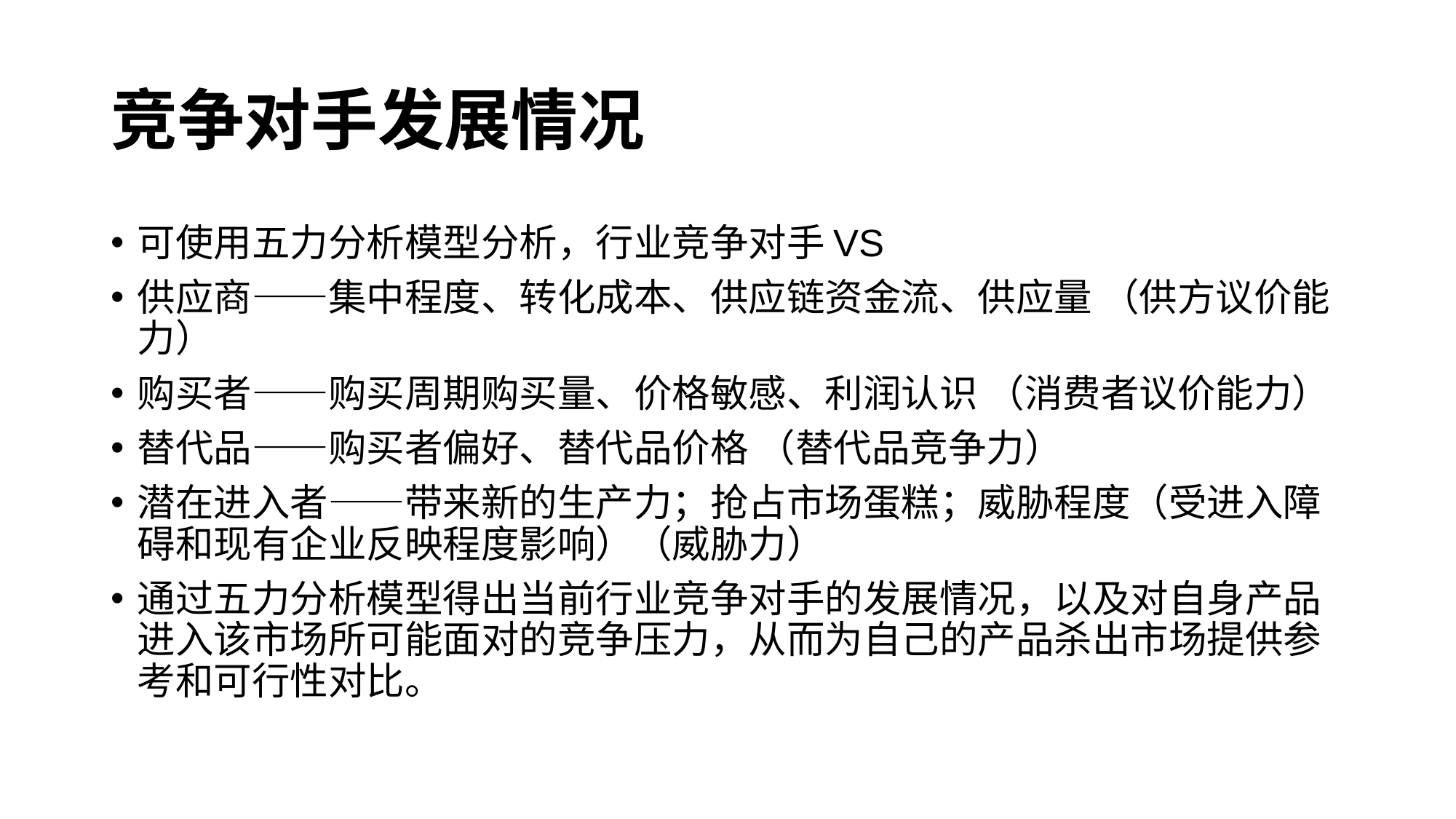

# 竞争对手发展情况
可使用五力分析模型分析，行业竞争对手VS
供应商——集中程度、转化成本、供应链资金流、供应量 （供方议价能力）
购买者——购买周期购买量、价格敏感、利润认识 （消费者议价能力）
替代品——购买者偏好、替代品价格 （替代品竞争力）
潜在进入者——带来新的生产力；抢占市场蛋糕；威胁程度（受进入障碍和现有企业反映程度影响）（威胁力）
通过五力分析模型得出当前行业竞争对手的发展情况，以及对自身产品进入该市场所可能面对的竞争压力，从而为自己的产品杀出市场提供参考和可行性对比。